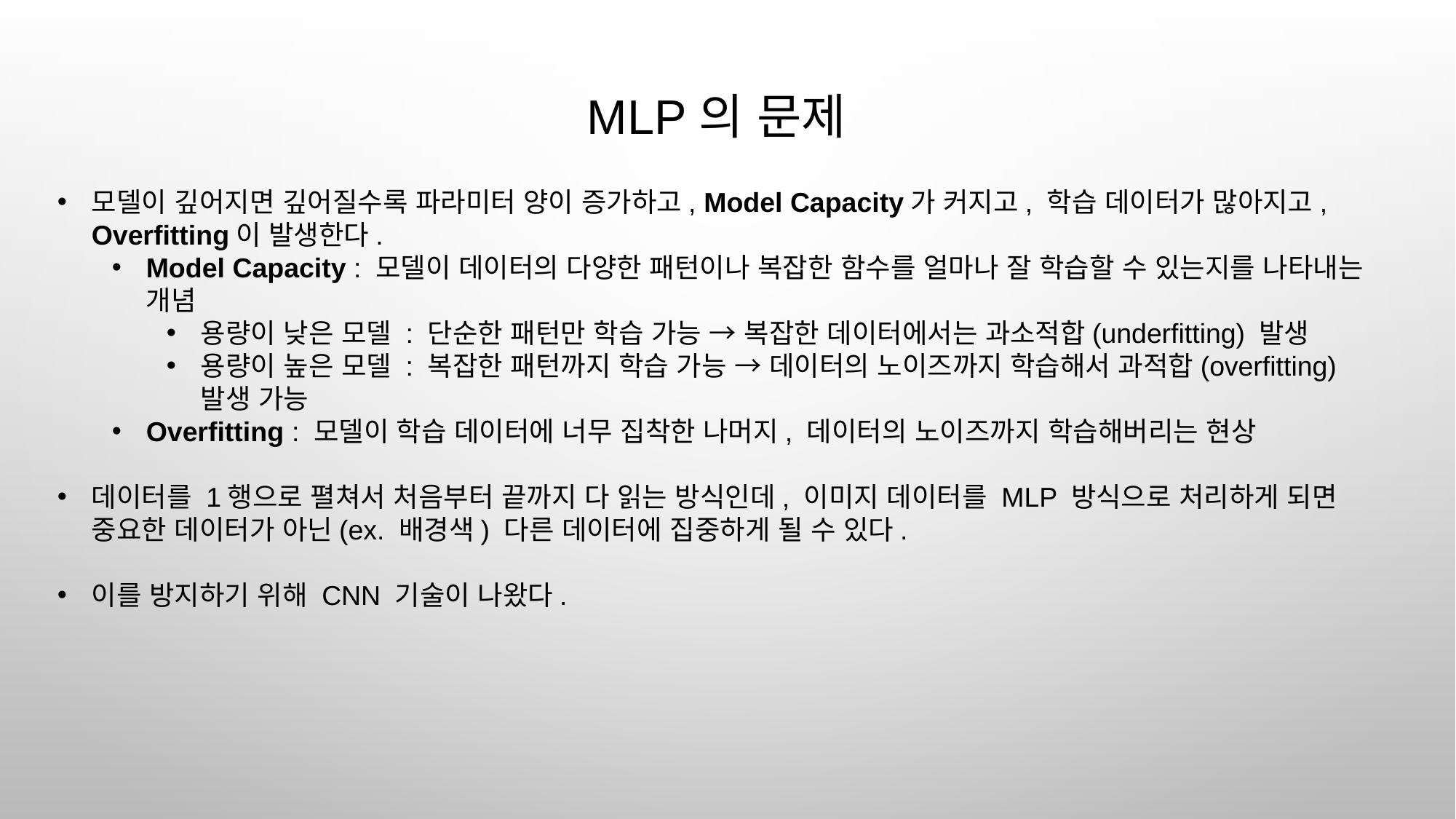

# MLP의 문제
모델이 깊어지면 깊어질수록 파라미터 양이 증가하고, Model Capacity가 커지고, 학습 데이터가 많아지고, Overfitting이 발생한다.
Model Capacity : 모델이 데이터의 다양한 패턴이나 복잡한 함수를 얼마나 잘 학습할 수 있는지를 나타내는 개념
용량이 낮은 모델 : 단순한 패턴만 학습 가능 → 복잡한 데이터에서는 과소적합(underfitting) 발생
용량이 높은 모델 : 복잡한 패턴까지 학습 가능 → 데이터의 노이즈까지 학습해서 과적합(overfitting) 발생 가능
Overfitting : 모델이 학습 데이터에 너무 집착한 나머지, 데이터의 노이즈까지 학습해버리는 현상

데이터를 1행으로 펼쳐서 처음부터 끝까지 다 읽는 방식인데, 이미지 데이터를 MLP 방식으로 처리하게 되면 중요한 데이터가 아닌(ex. 배경색) 다른 데이터에 집중하게 될 수 있다.

이를 방지하기 위해 CNN 기술이 나왔다.